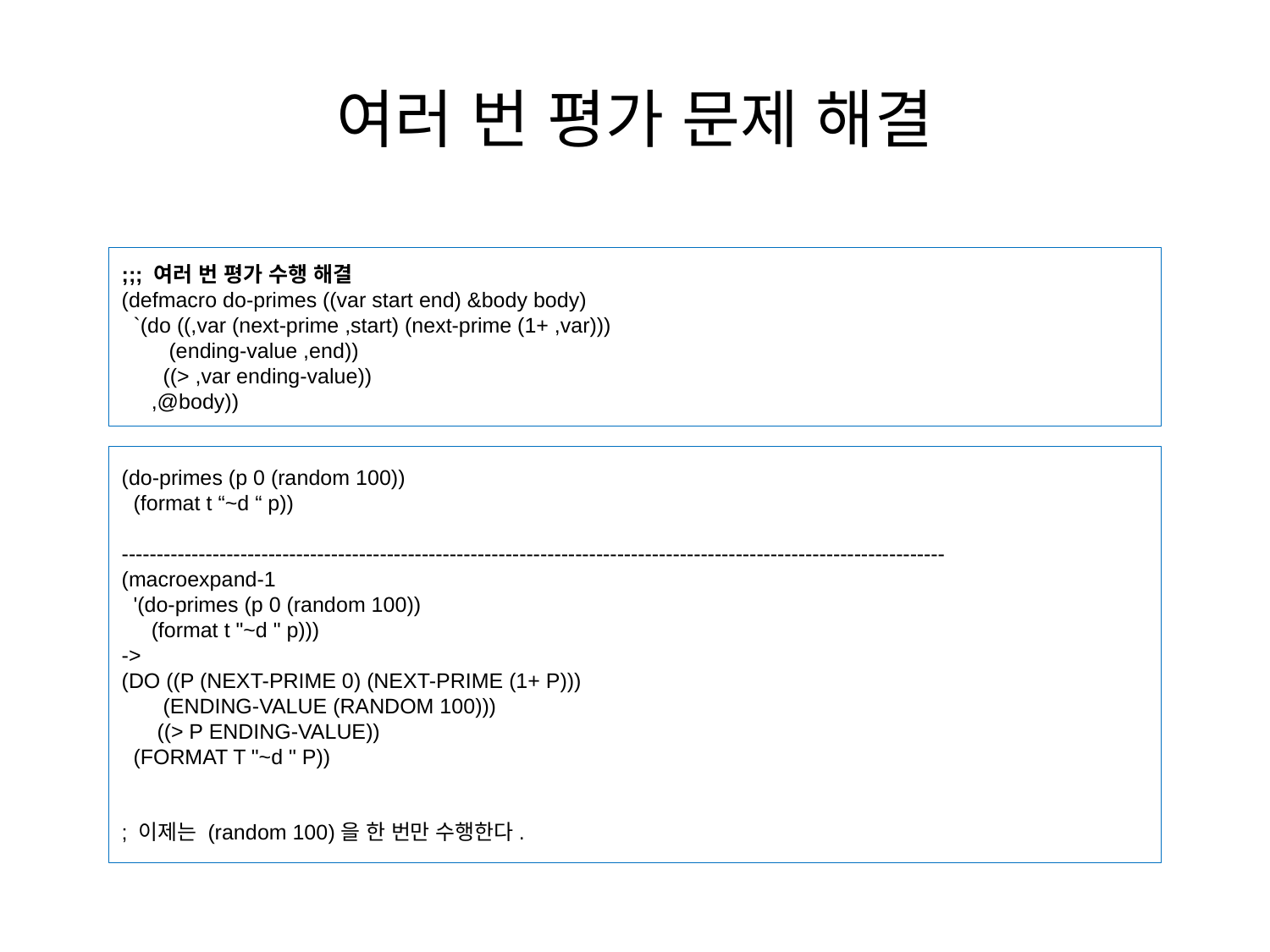

# 여러 번 평가 문제 해결
;;; 여러 번 평가 수행 해결
(defmacro do-primes ((var start end) &body body)
  `(do ((,var (next-prime ,start) (next-prime (1+ ,var)))
        (ending-value ,end))
       ((> ,var ending-value))
     ,@body))
(do-primes (p 0 (random 100))
  (format t “~d “ p))

----------------------------------------------------------------------------------------------------------------------
(macroexpand-1
  '(do-primes (p 0 (random 100))
     (format t "~d " p)))
->
(DO ((P (NEXT-PRIME 0) (NEXT-PRIME (1+ P)))
       (ENDING-VALUE (RANDOM 100)))
      ((> P ENDING-VALUE))
  (FORMAT T "~d " P))

; 이제는 (random 100)을 한 번만 수행한다.